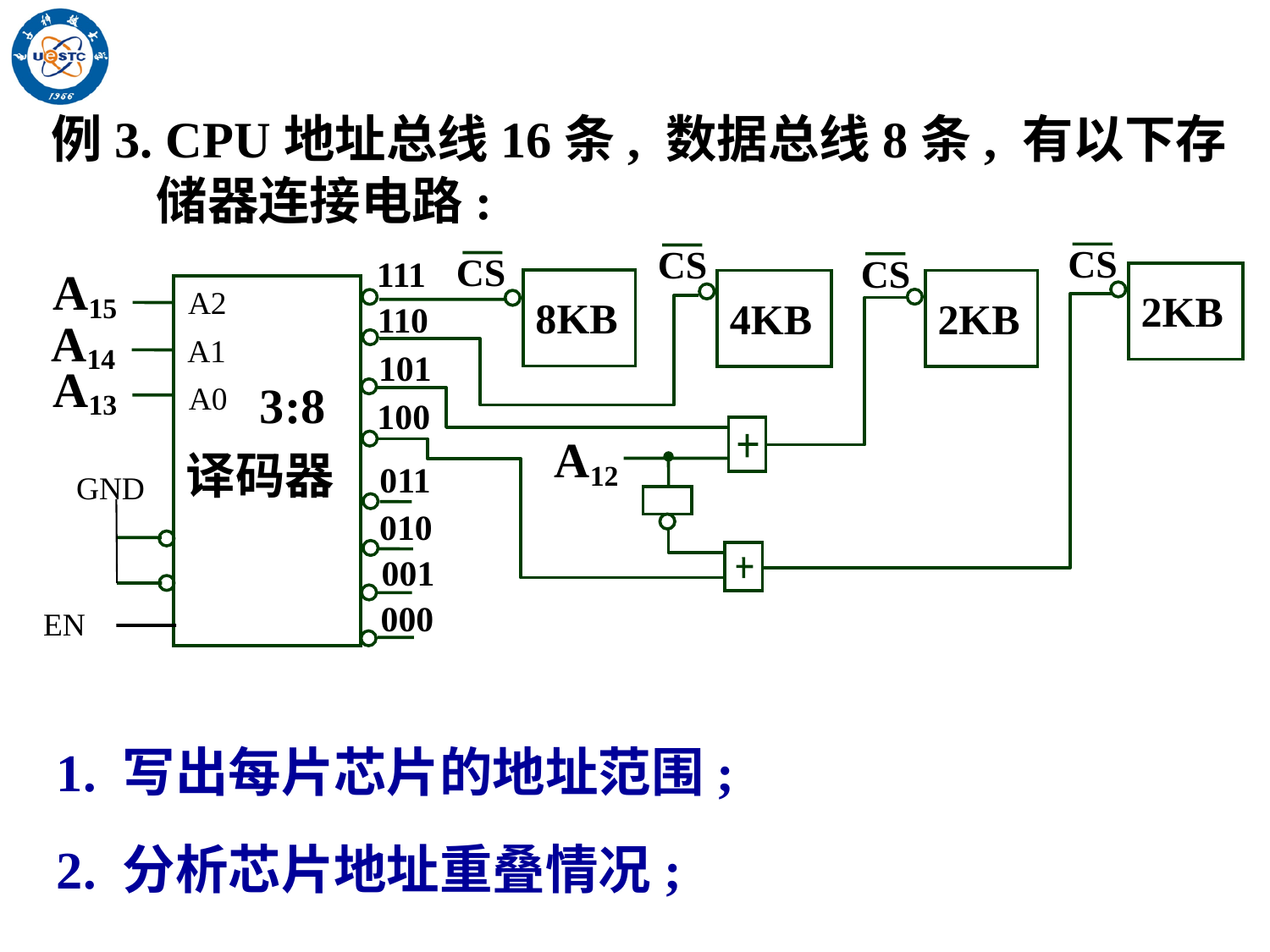

例3. CPU地址总线16条, 数据总线8条, 有以下存储器连接电路:
CS

CS

CS

CS
111

A15

A14

A13

2KB

8KB

4KB

2KB

      3:8
译码器

110

101

100

A12

011

010

001

000

GND
EN
A2
A1
A0
1. 写出每片芯片的地址范围;
2. 分析芯片地址重叠情况;